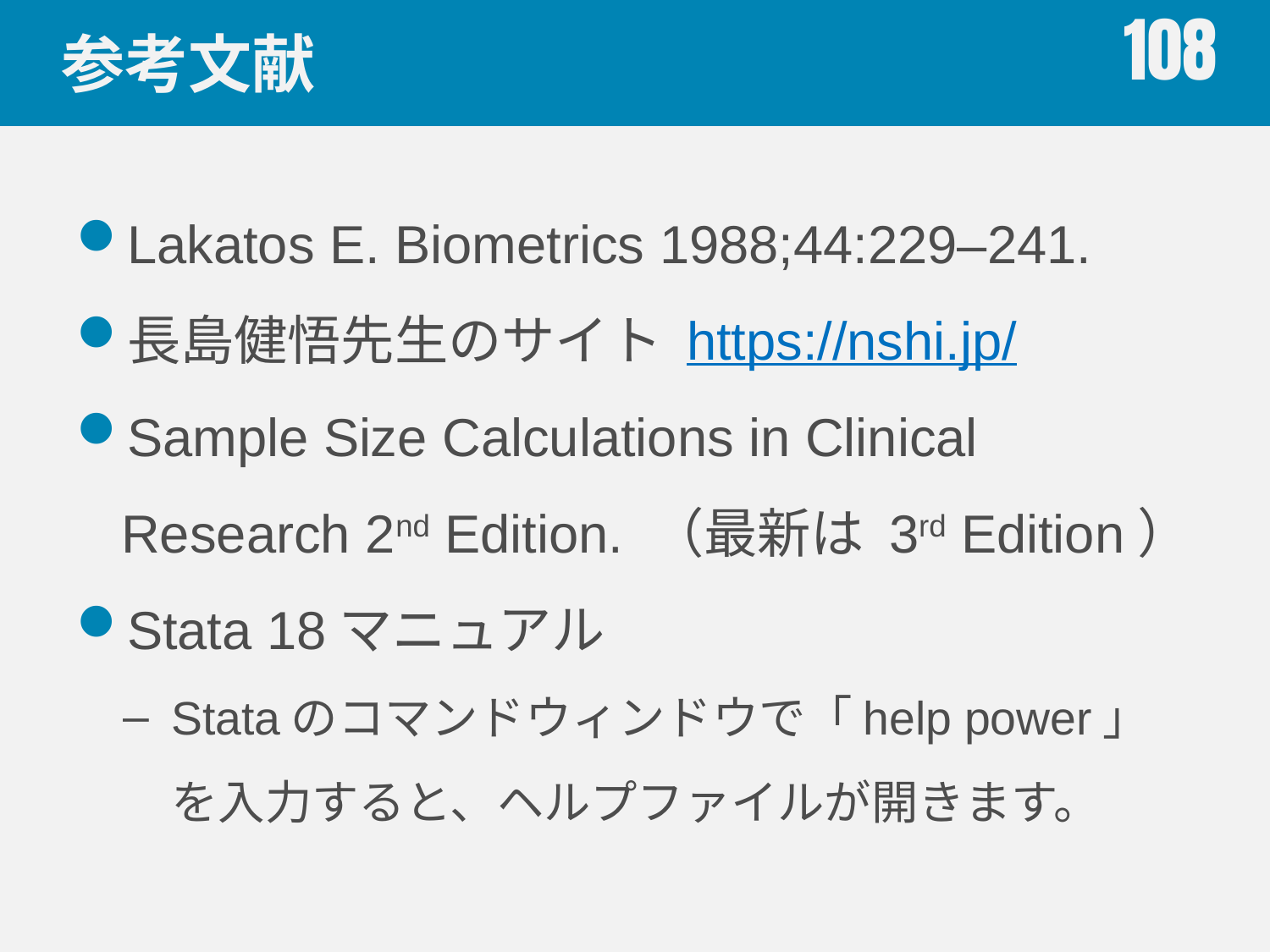

# 参考文献
 108
Lakatos E. Biometrics 1988;44:229–241.
長島健悟先生のサイト https://nshi.jp/
Sample Size Calculations in Clinical Research 2nd Edition. （最新は 3rd Edition）
Stata 18マニュアル
Stataのコマンドウィンドウで「help power」を入力すると、ヘルプファイルが開きます。